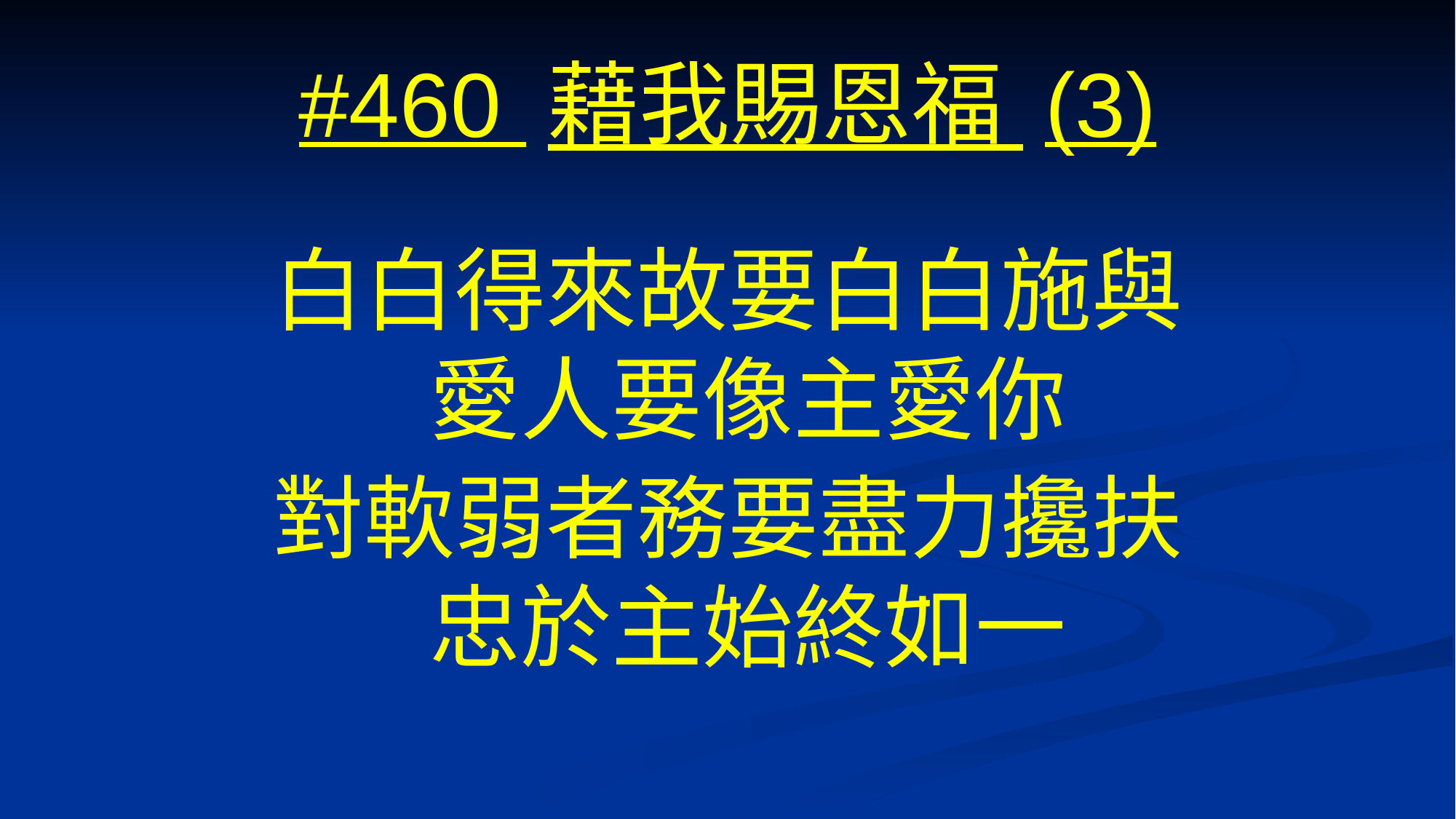

# #460 藉我賜恩福 (3)
白白得來故要白白施與 愛人要像主愛你
對軟弱者務要盡力攙扶 忠於主始終如一